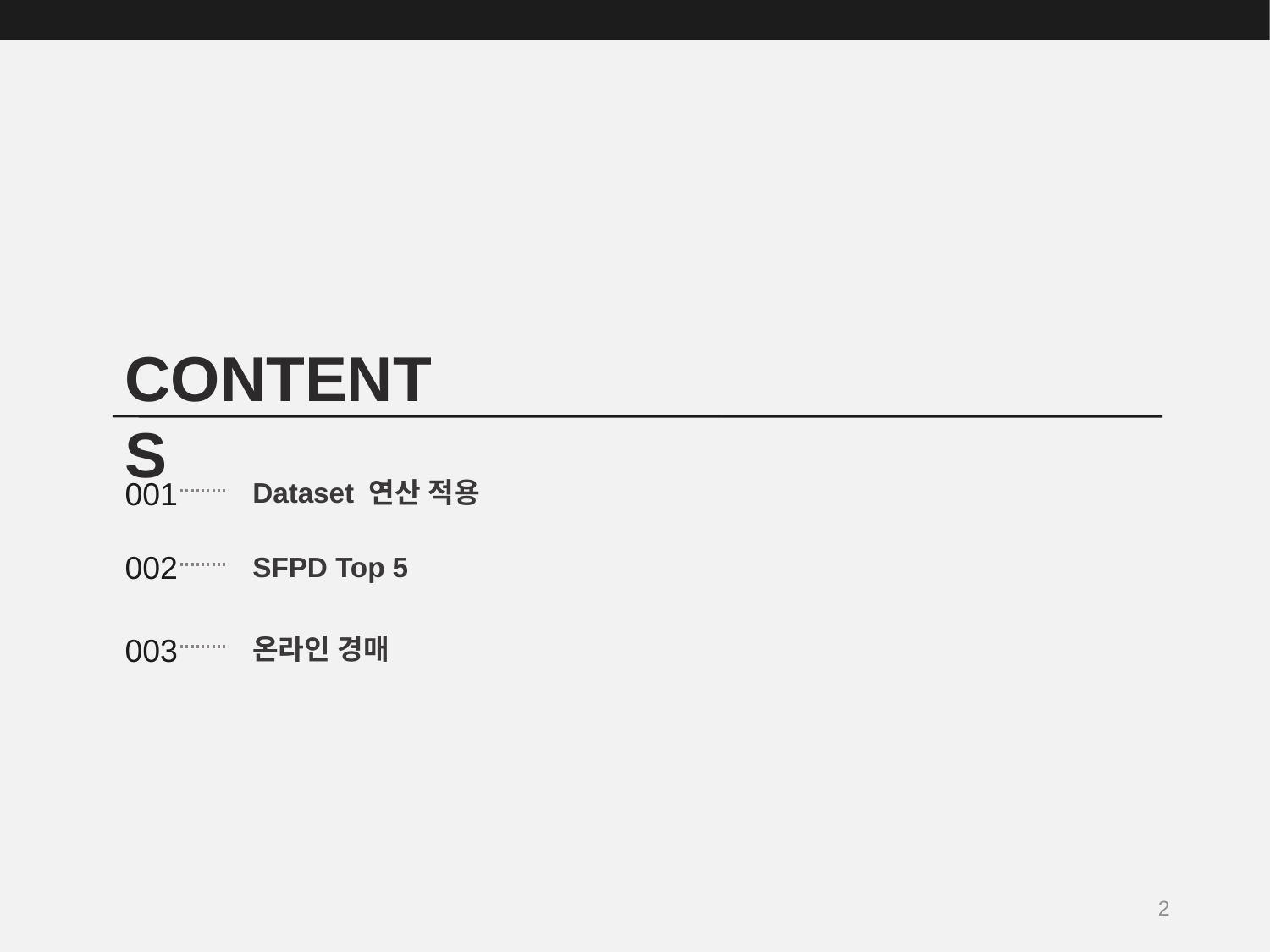

CONTENTS
001
Dataset 연산 적용
002
SFPD Top 5
003
온라인 경매
2